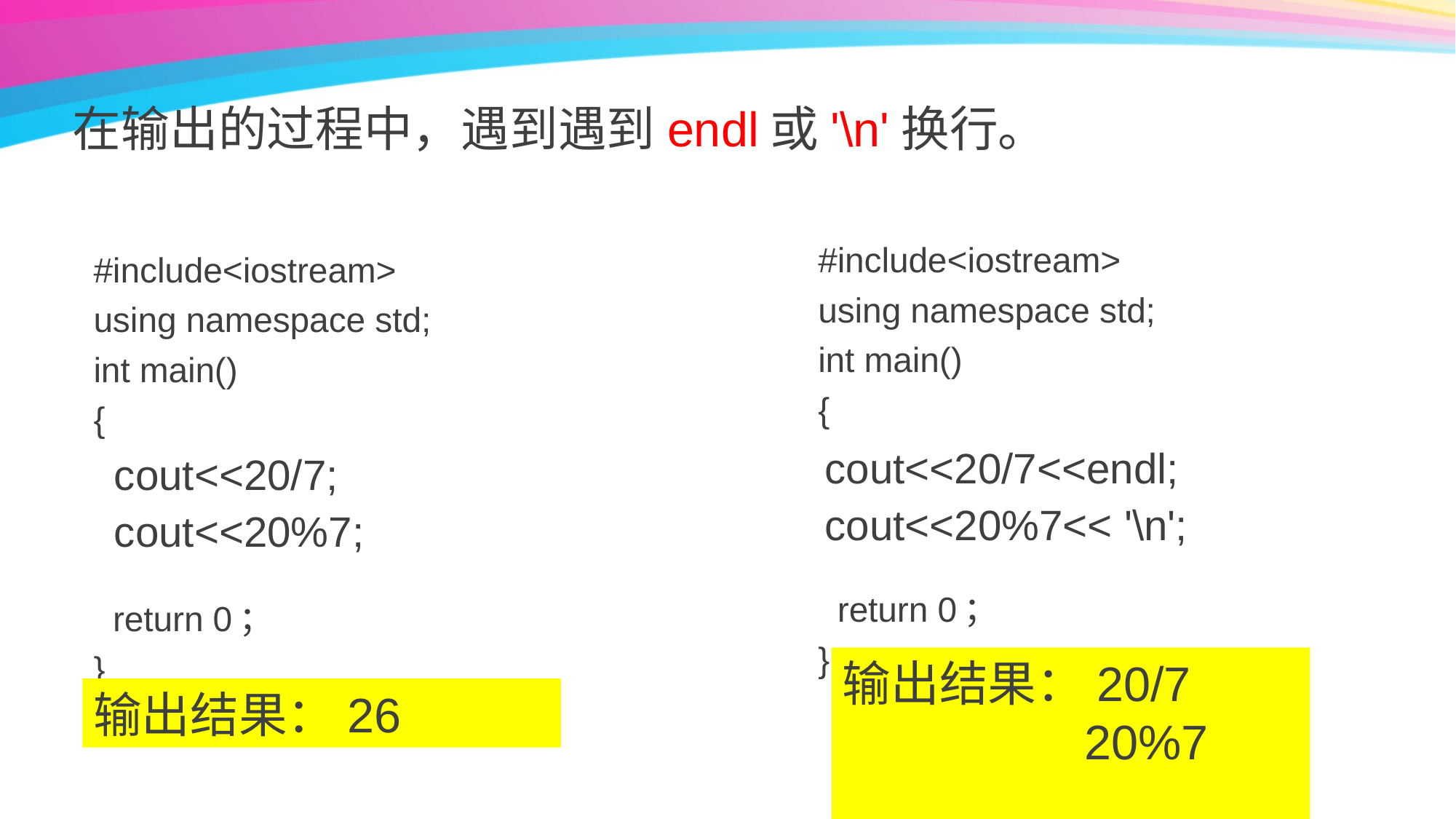

在输出的过程中，遇到遇到endl或'\n'换行。
#include<iostream>
using namespace std;
int main()
{

  return 0；
}
#include<iostream>
using namespace std;
int main()
{

  return 0；
}
cout<<20/7<<endl;
cout<<20%7<< '\n';
cout<<20/7;
cout<<20%7;
输出结果：20/7
                  20%7

输出结果：26